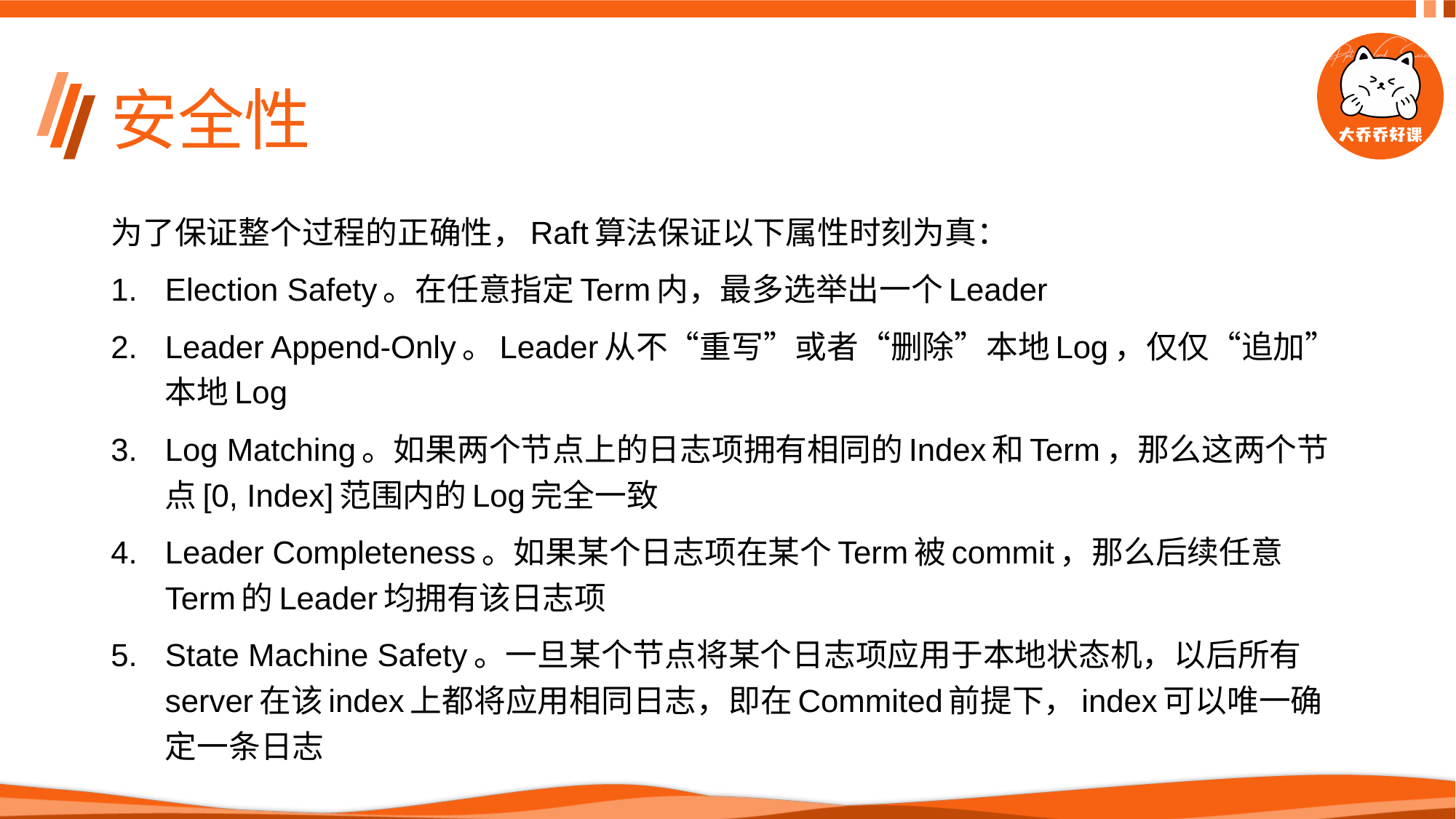

# 安全性
为了保证整个过程的正确性，Raft算法保证以下属性时刻为真：
Election Safety。在任意指定Term内，最多选举出一个Leader
Leader Append-Only。Leader从不“重写”或者“删除”本地Log，仅仅“追加”本地Log
Log Matching。如果两个节点上的日志项拥有相同的Index和Term，那么这两个节点[0, Index]范围内的Log完全一致
Leader Completeness。如果某个日志项在某个Term被commit，那么后续任意Term的Leader均拥有该日志项
State Machine Safety。一旦某个节点将某个日志项应用于本地状态机，以后所有server在该index上都将应用相同日志，即在Commited前提下，index可以唯一确定一条日志